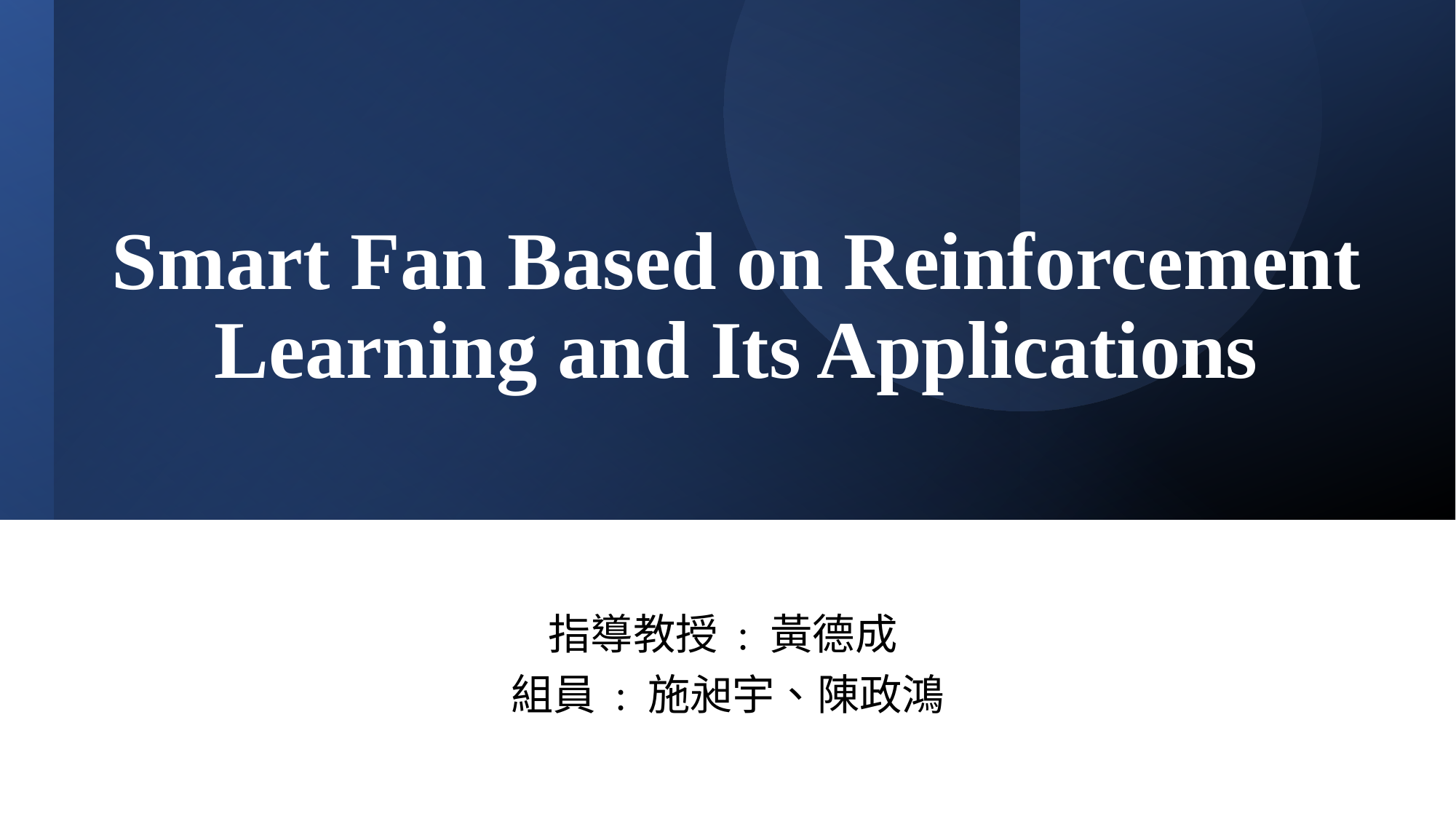

# Smart Fan Based on Reinforcement Learning and Its Applications
指導教授 : 黃德成
組員 : 施昶宇、陳政鴻